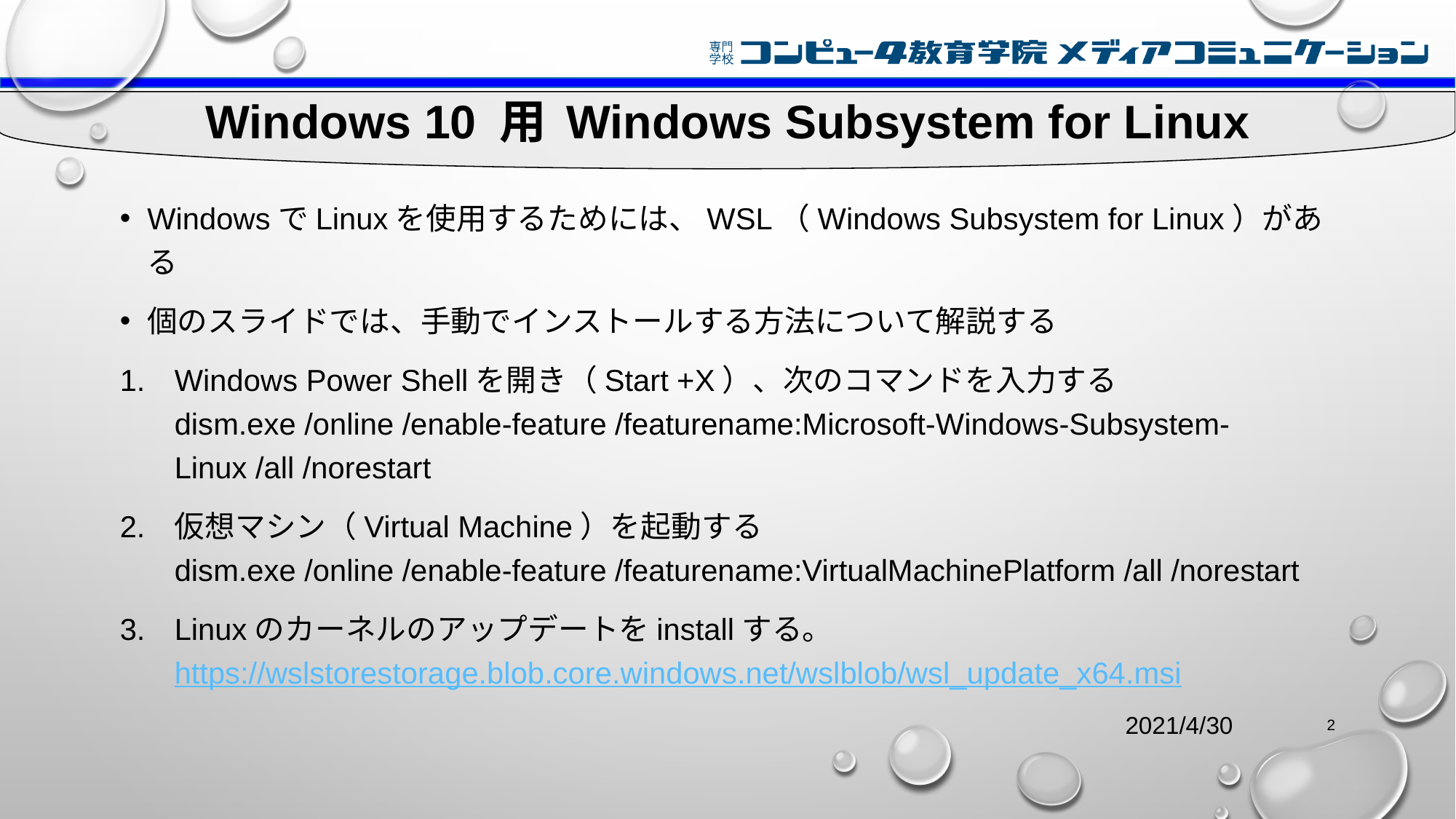

# Windows 10 用 Windows Subsystem for Linux
WindowsでLinuxを使用するためには、WSL（Windows Subsystem for Linux）がある
個のスライドでは、手動でインストールする方法について解説する
Windows Power Shellを開き（Start +X）、次のコマンドを入力する
dism.exe /online /enable-feature /featurename:Microsoft-Windows-Subsystem-Linux /all /norestart
仮想マシン（Virtual Machine）を起動する
dism.exe /online /enable-feature /featurename:VirtualMachinePlatform /all /norestart
Linuxのカーネルのアップデートをinstallする。
https://wslstorestorage.blob.core.windows.net/wslblob/wsl_update_x64.msi

2021/4/30
2